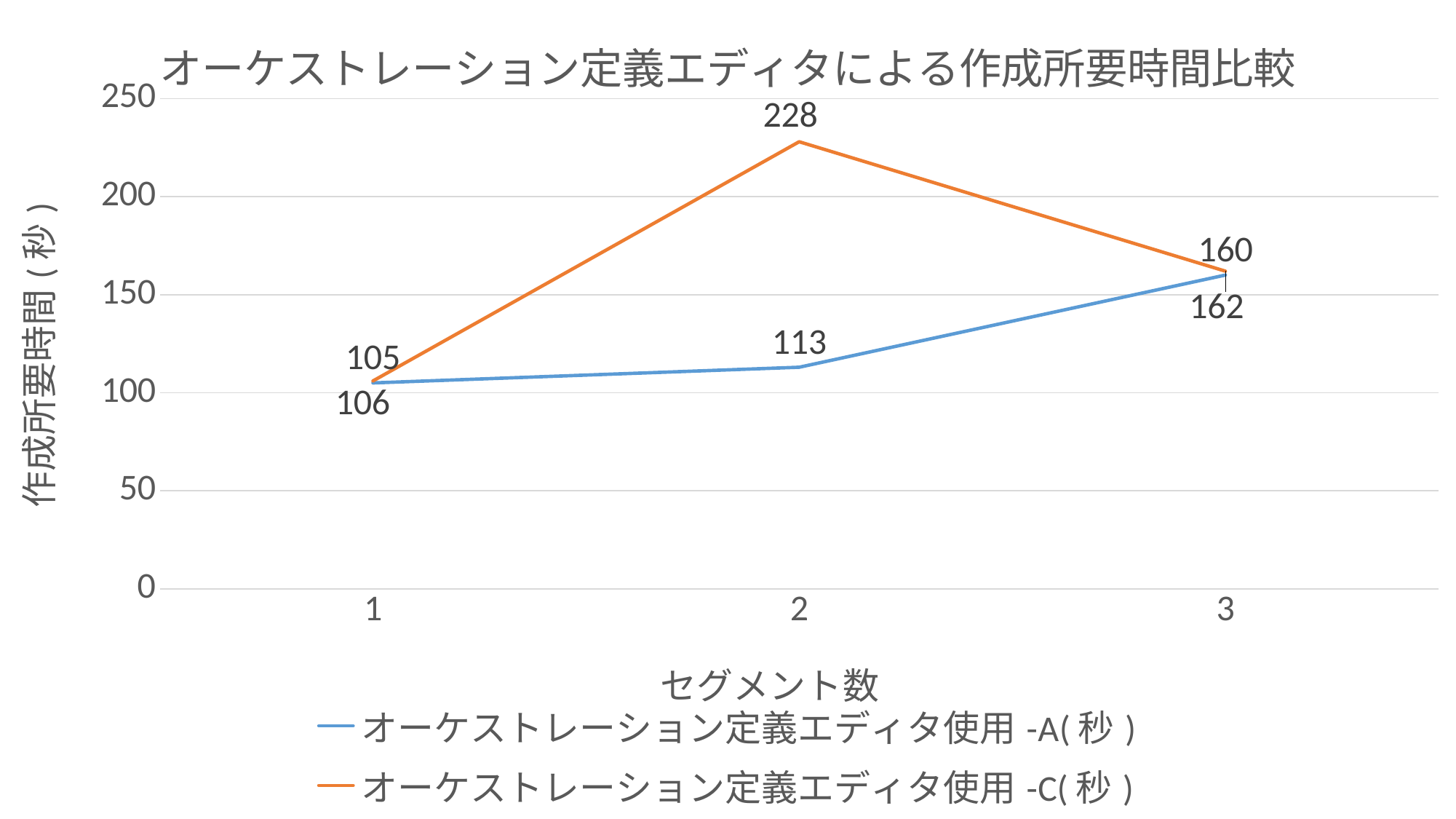

### Chart: オーケストレーション定義エディタによる作成所要時間比較

| Category | オーケストレーション定義エディタ使用-A(秒) | オーケストレーション定義エディタ使用-C(秒) |
|---|---|---|